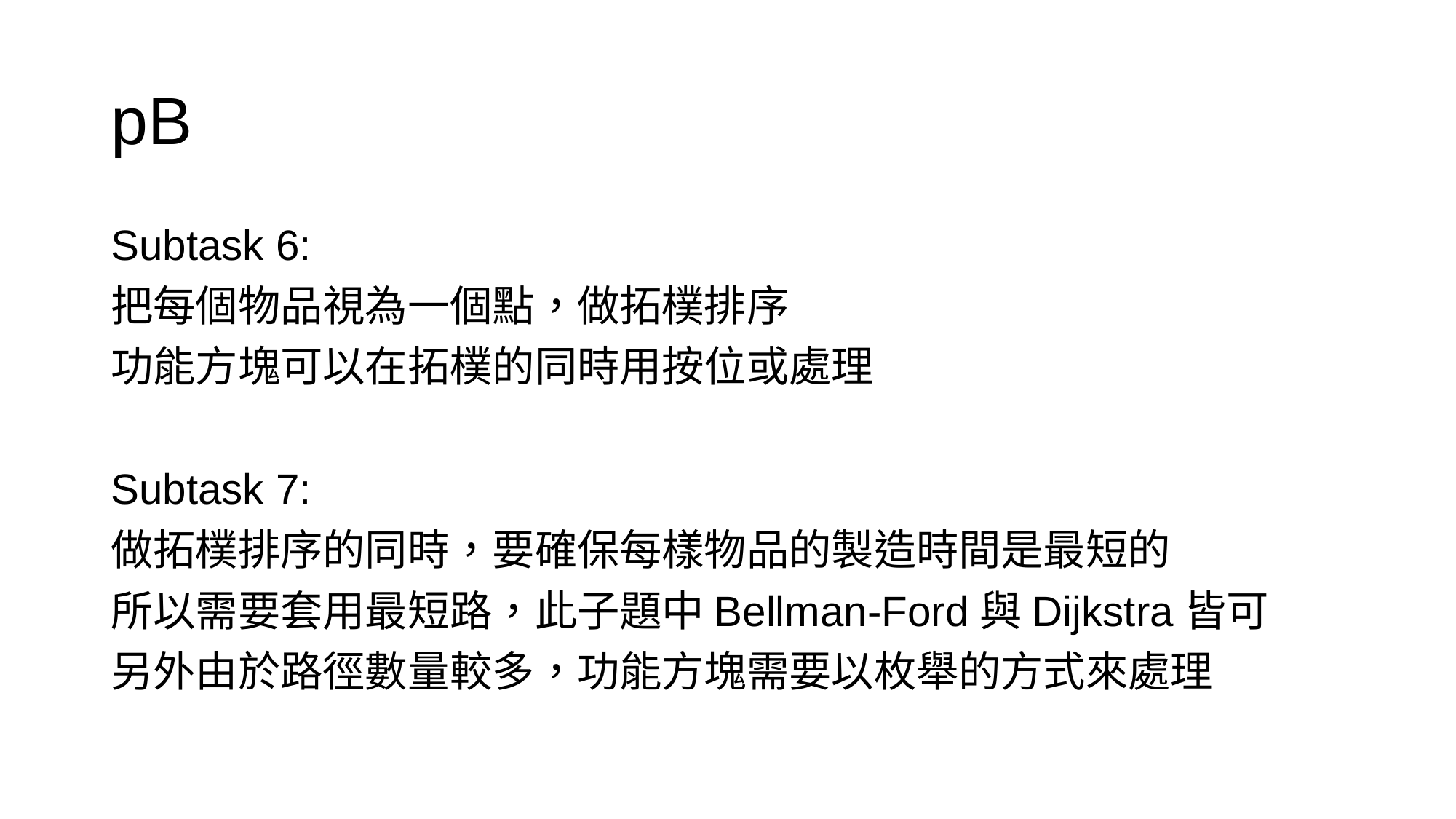

# pB
Subtask 6:
把每個物品視為一個點，做拓樸排序
功能方塊可以在拓樸的同時用按位或處理

Subtask 7:
做拓樸排序的同時，要確保每樣物品的製造時間是最短的
所以需要套用最短路，此子題中Bellman-Ford與Dijkstra皆可
另外由於路徑數量較多，功能方塊需要以枚舉的方式來處理